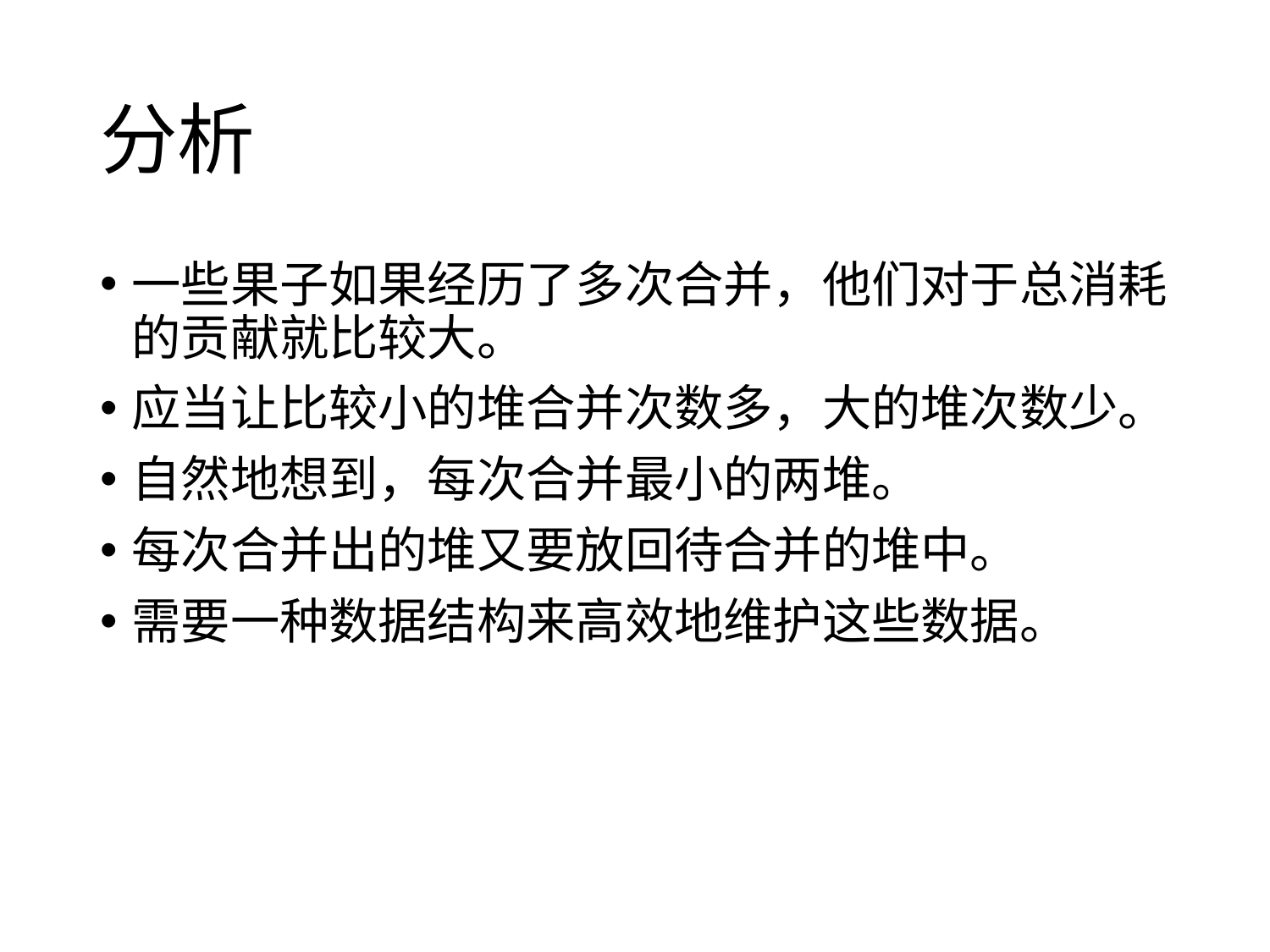

# 分析
一些果子如果经历了多次合并，他们对于总消耗的贡献就比较大。
应当让比较小的堆合并次数多，大的堆次数少。
自然地想到，每次合并最小的两堆。
每次合并出的堆又要放回待合并的堆中。
需要一种数据结构来高效地维护这些数据。